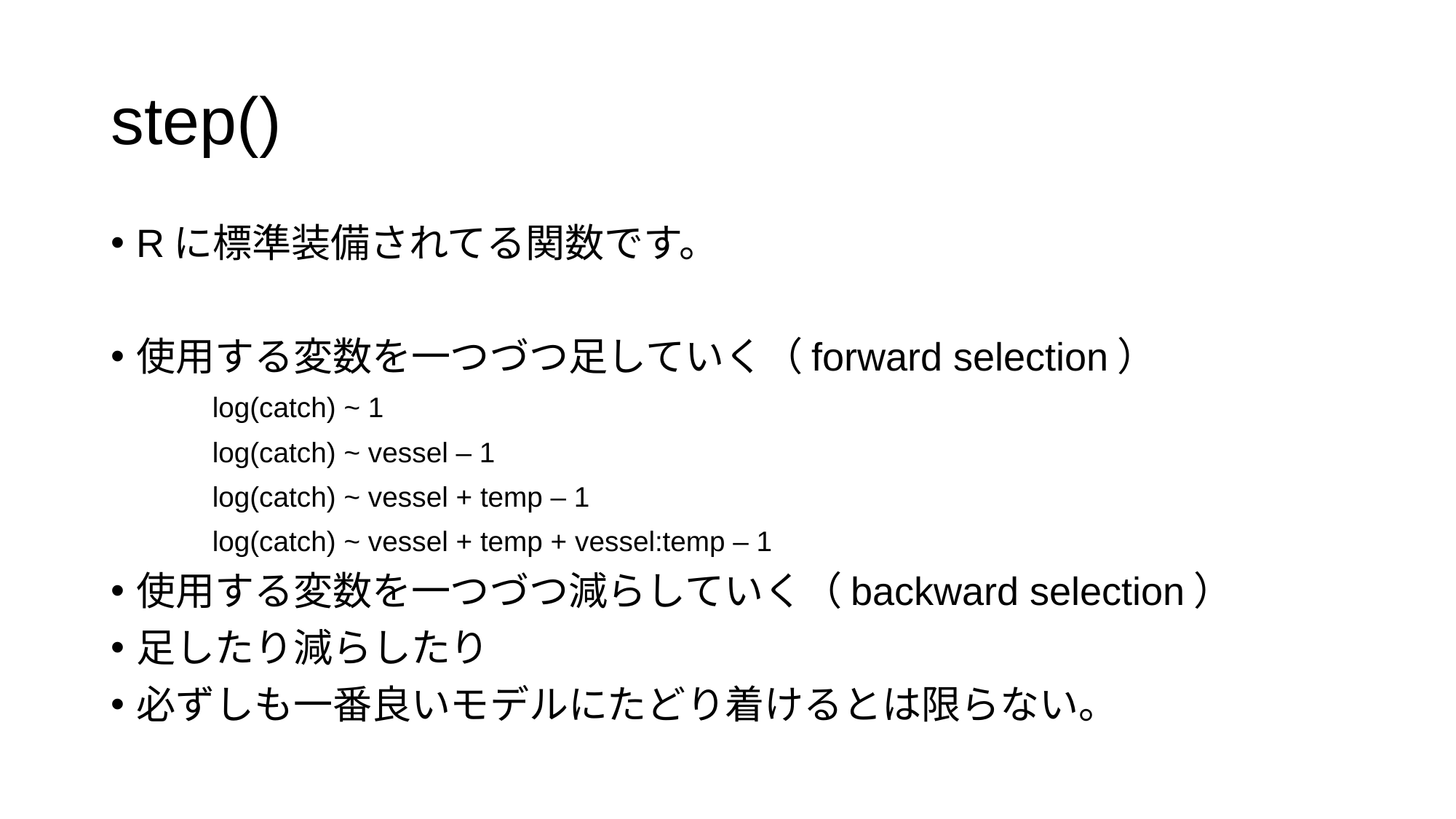

# step()
Rに標準装備されてる関数です。

使用する変数を一つづつ足していく（forward selection）
	log(catch) ~ 1
	log(catch) ~ vessel – 1
	log(catch) ~ vessel + temp – 1
	log(catch) ~ vessel + temp + vessel:temp – 1
使用する変数を一つづつ減らしていく（backward selection）
足したり減らしたり
必ずしも一番良いモデルにたどり着けるとは限らない。